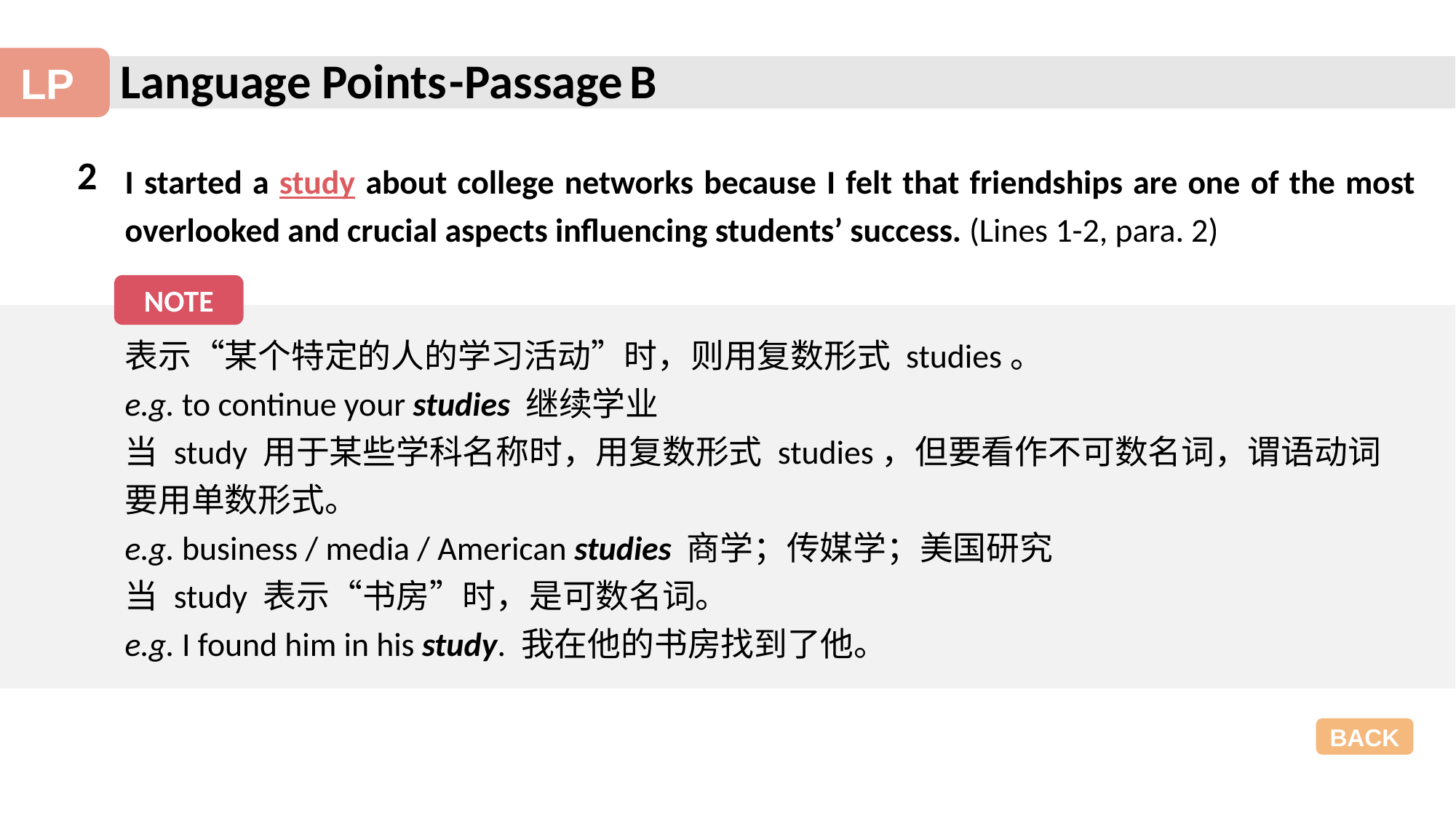

-Passage B
2
I started a study about college networks because I felt that friendships are one of the most overlooked and crucial aspects influencing students’ success. (Lines 1-2, para. 2)
NOTE

表示“某个特定的人的学习活动”时，则用复数形式 studies。
e.g. to continue your studies 继续学业
当 study 用于某些学科名称时，用复数形式 studies，但要看作不可数名词，谓语动词要用单数形式。
e.g. business / media / American studies 商学；传媒学；美国研究
当 study 表示“书房”时，是可数名词。
e.g. I found him in his study. 我在他的书房找到了他。
BACK